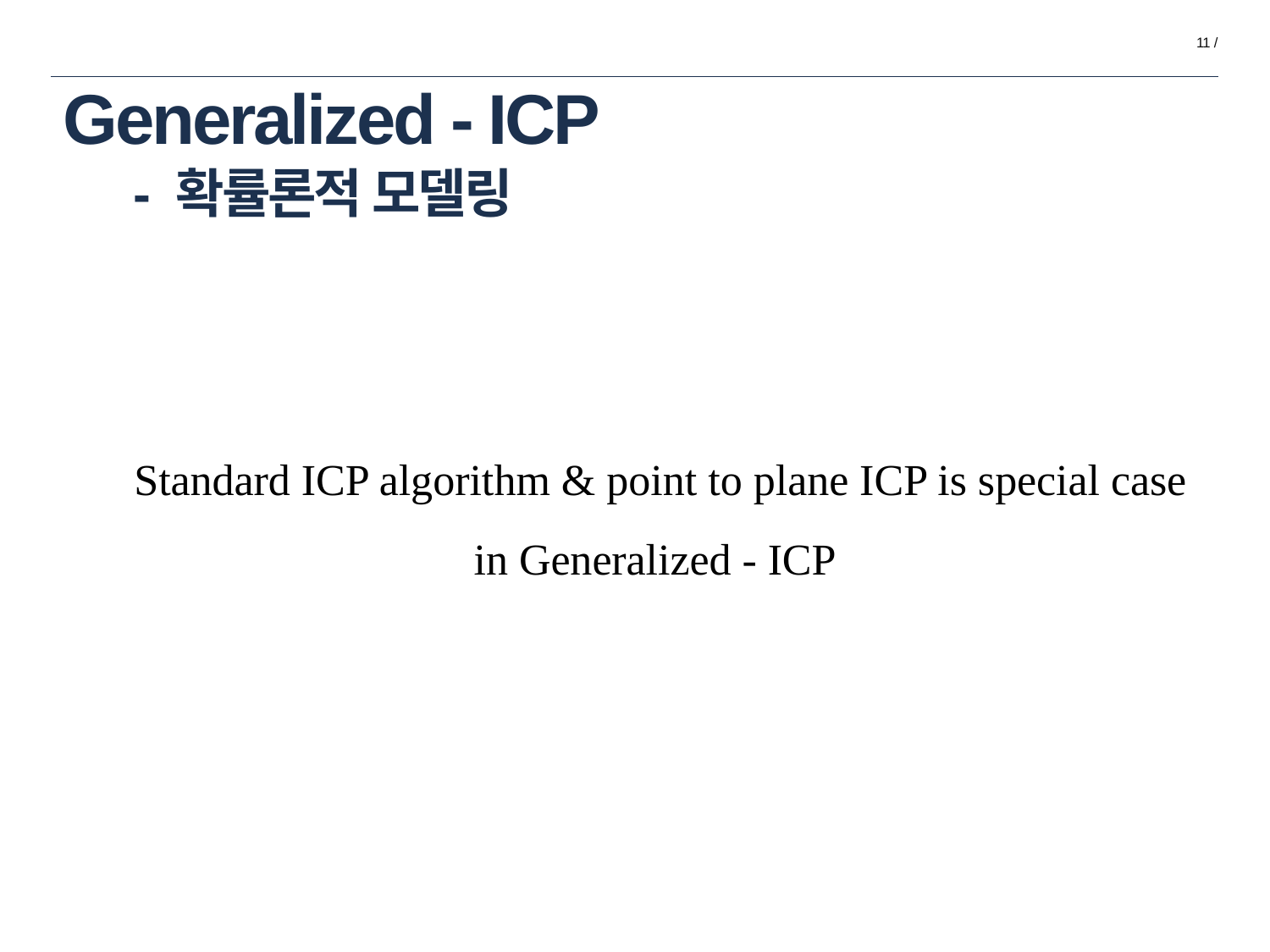

11 /
# Generalized - ICP
- 확률론적 모델링
Standard ICP algorithm & point to plane ICP is special case in Generalized - ICP